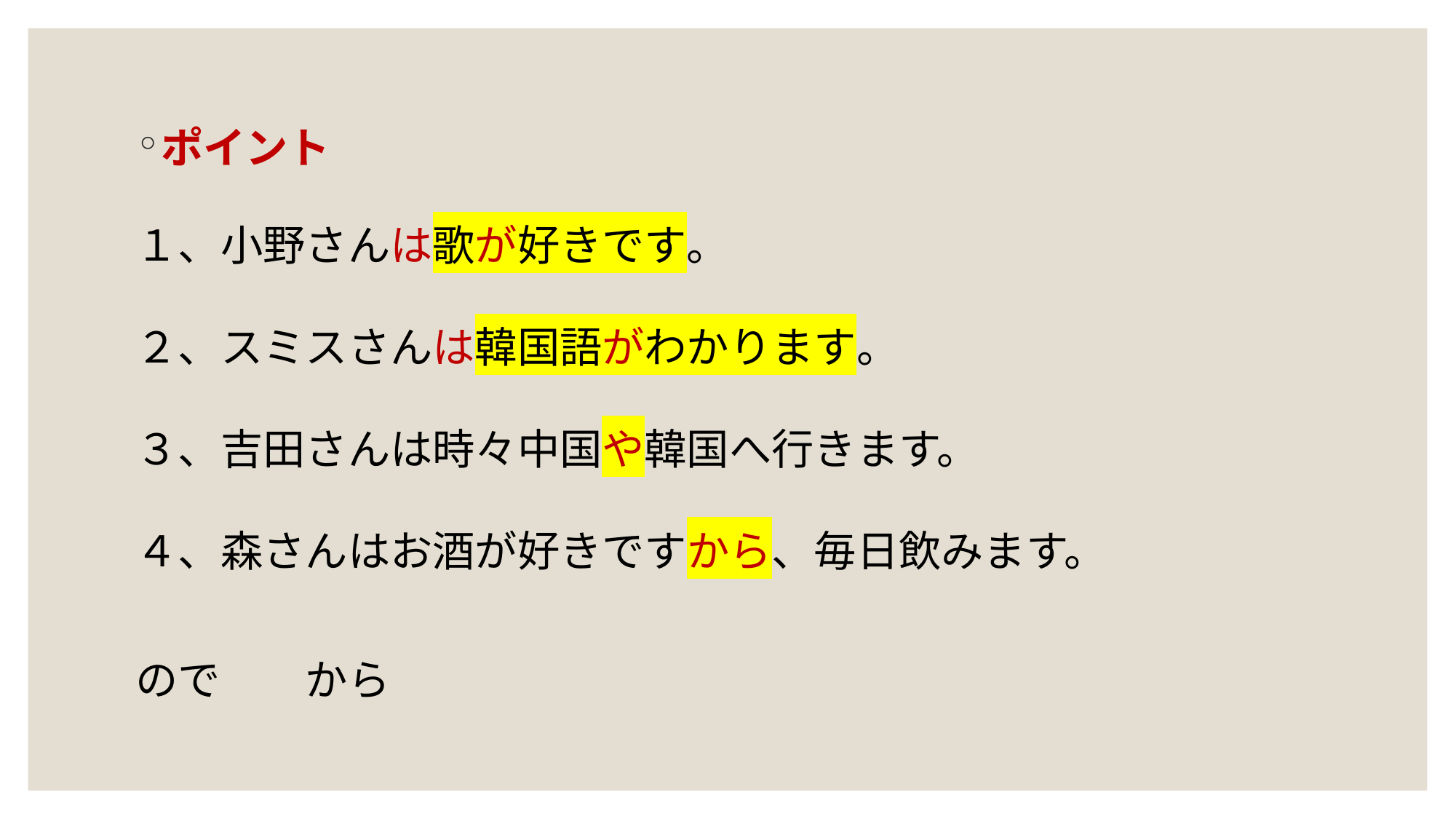

ポイント
１、小野さんは歌が好きです。
２、スミスさんは韓国語がわかります。
３、吉田さんは時々中国や韓国へ行きます。
４、森さんはお酒が好きですから、毎日飲みます。

ので　　から